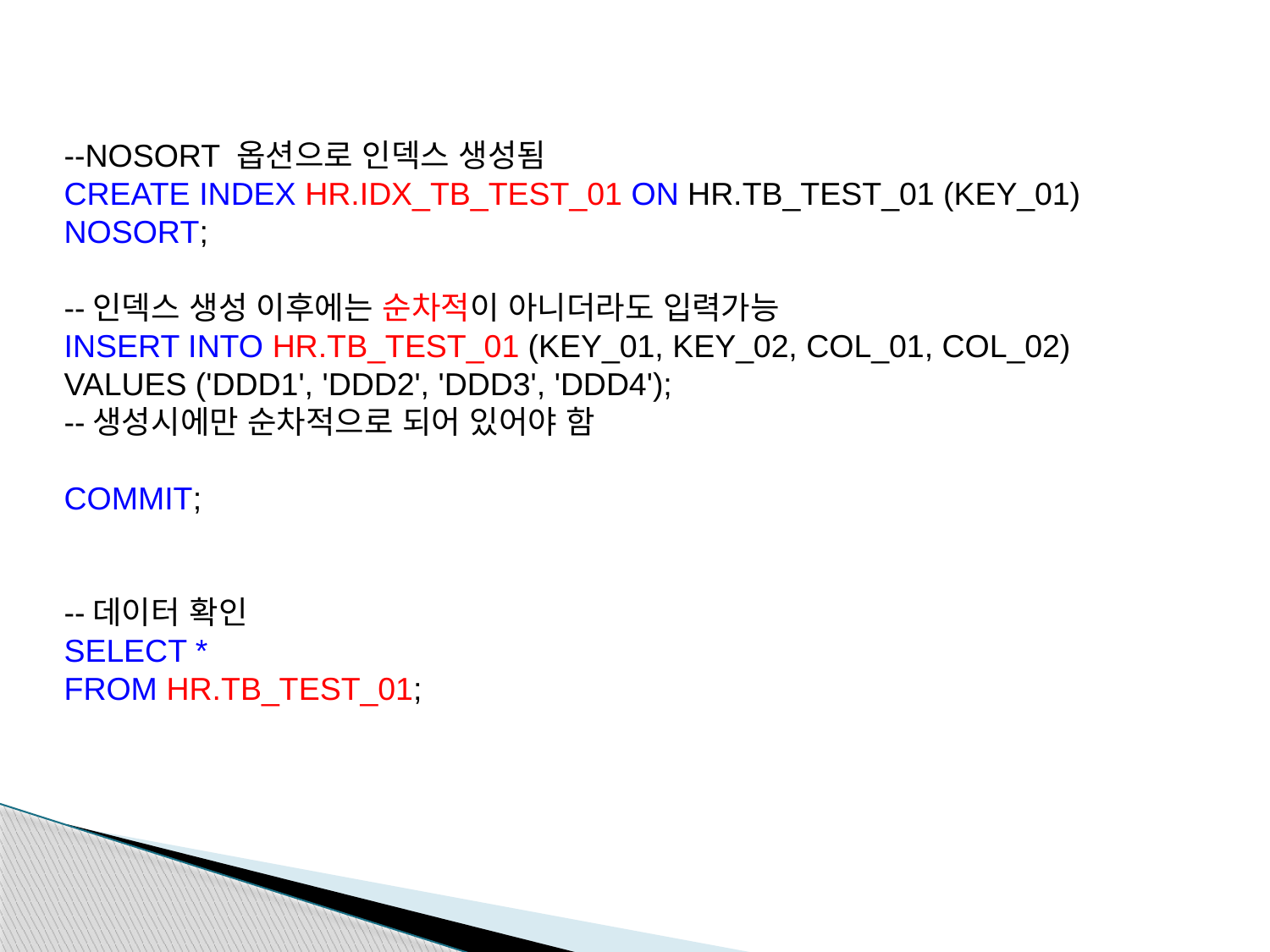

--NOSORT 옵션으로 인덱스 생성됨
CREATE INDEX HR.IDX_TB_TEST_01 ON HR.TB_TEST_01 (KEY_01) NOSORT;

--인덱스 생성 이후에는 순차적이 아니더라도 입력가능
INSERT INTO HR.TB_TEST_01 (KEY_01, KEY_02, COL_01, COL_02)
VALUES ('DDD1', 'DDD2', 'DDD3', 'DDD4');
--생성시에만 순차적으로 되어 있어야 함

COMMIT;

--데이터 확인
SELECT *
FROM HR.TB_TEST_01;